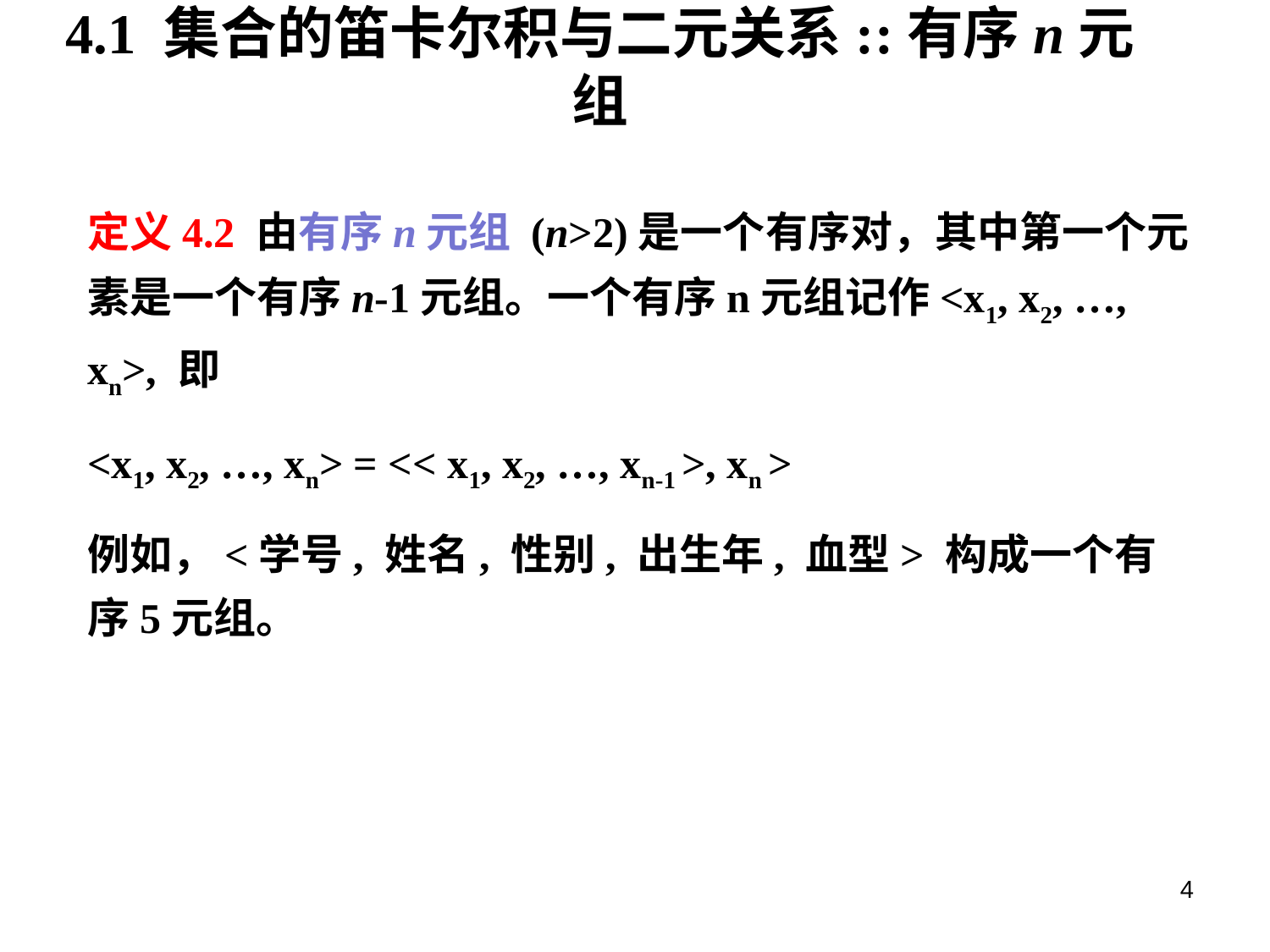

# 4.1 集合的笛卡尔积与二元关系::有序n元组
定义4.2 由有序n元组 (n>2)是一个有序对，其中第一个元素是一个有序n-1元组。一个有序n元组记作<x1, x2, …, xn>, 即
<x1, x2, …, xn> = << x1, x2, …, xn-1 >, xn >
例如，<学号, 姓名, 性别, 出生年, 血型> 构成一个有序5元组。
4